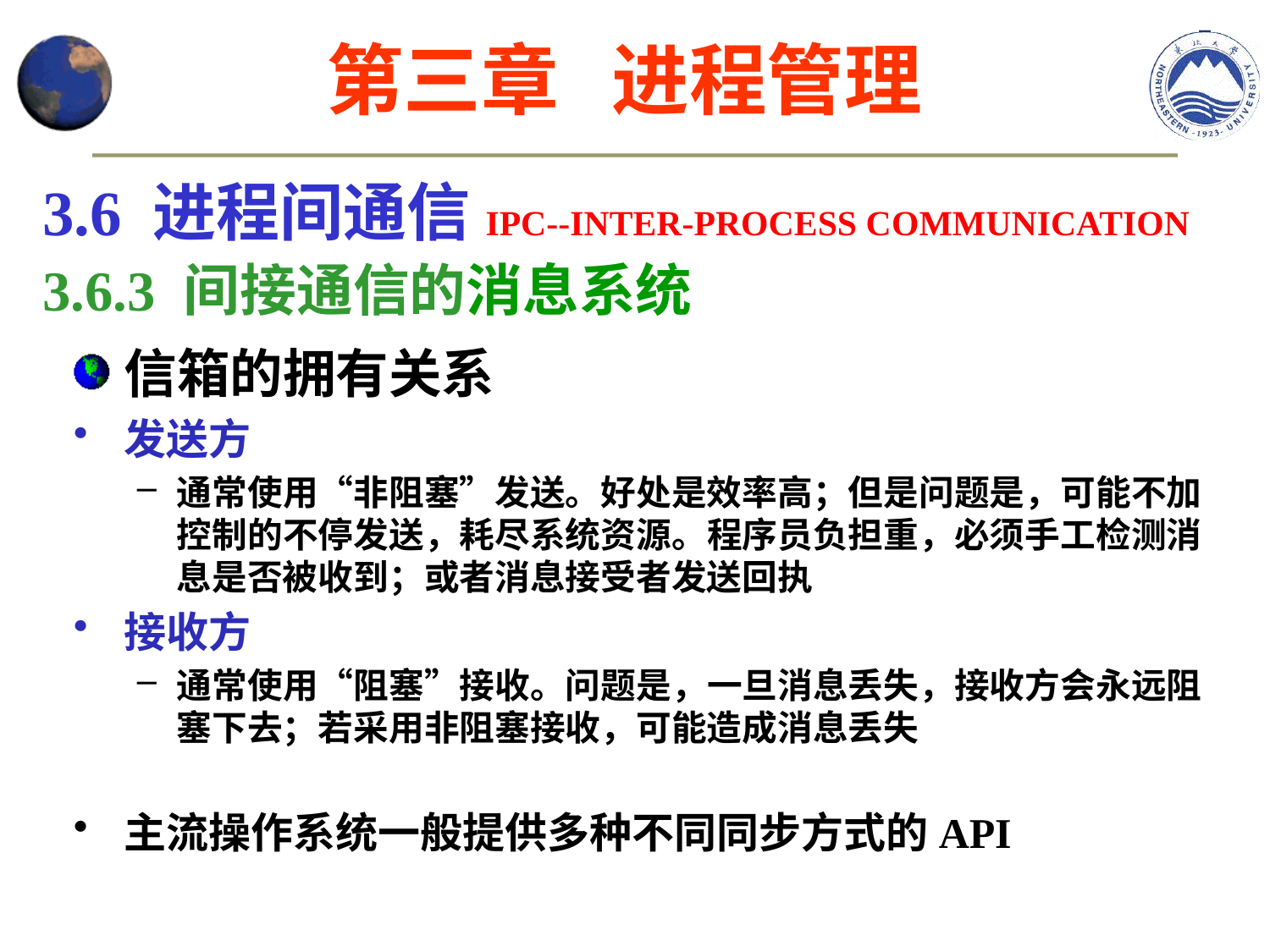

第三章   进程管理
3.6 进程间通信IPC--INTER-PROCESS COMMUNICATION
3.6.3 间接通信的消息系统
信箱的拥有关系
发送方
通常使用“非阻塞”发送。好处是效率高；但是问题是，可能不加控制的不停发送，耗尽系统资源。程序员负担重，必须手工检测消息是否被收到；或者消息接受者发送回执
接收方
通常使用“阻塞”接收。问题是，一旦消息丢失，接收方会永远阻塞下去；若采用非阻塞接收，可能造成消息丢失

主流操作系统一般提供多种不同同步方式的API